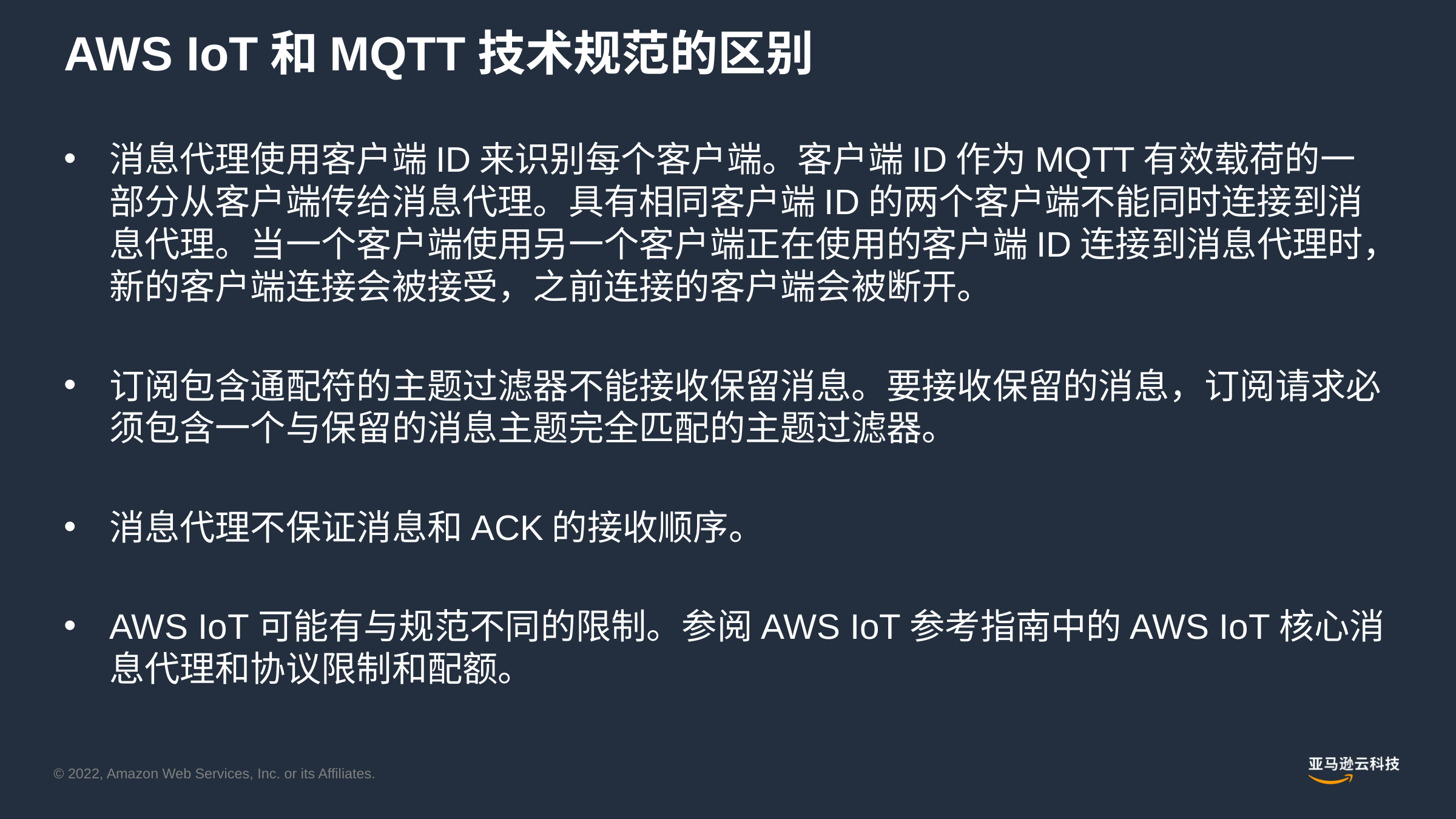

# AWS IoT和MQTT技术规范的区别
消息代理使用客户端ID来识别每个客户端。客户端ID作为MQTT有效载荷的一部分从客户端传给消息代理。具有相同客户端ID的两个客户端不能同时连接到消息代理。当一个客户端使用另一个客户端正在使用的客户端ID连接到消息代理时，新的客户端连接会被接受，之前连接的客户端会被断开。

订阅包含通配符的主题过滤器不能接收保留消息。要接收保留的消息，订阅请求必须包含一个与保留的消息主题完全匹配的主题过滤器。

消息代理不保证消息和ACK的接收顺序。

AWS IoT可能有与规范不同的限制。参阅AWS IoT参考指南中的AWS IoT核心消息代理和协议限制和配额。